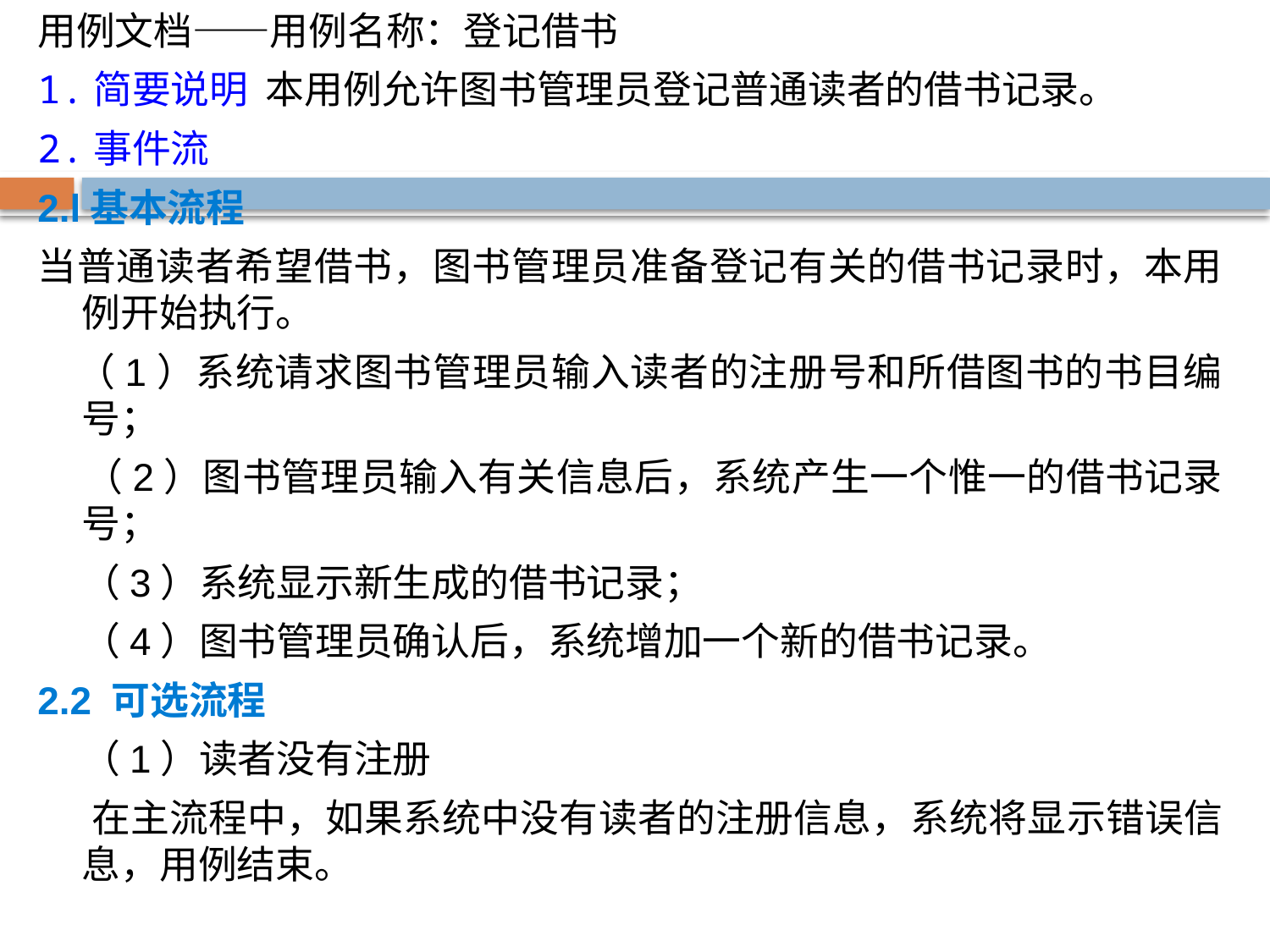

用例文档——用例名称：登记借书
1.简要说明  本用例允许图书管理员登记普通读者的借书记录。
2.事件流
2.l基本流程
当普通读者希望借书，图书管理员准备登记有关的借书记录时，本用例开始执行。
   （1）系统请求图书管理员输入读者的注册号和所借图书的书目编号；
    （2）图书管理员输入有关信息后，系统产生一个惟一的借书记录号；
    （3）系统显示新生成的借书记录；
    （4）图书管理员确认后，系统增加一个新的借书记录。
2.2 可选流程
    （1）读者没有注册
     在主流程中，如果系统中没有读者的注册信息，系统将显示错误信息，用例结束。